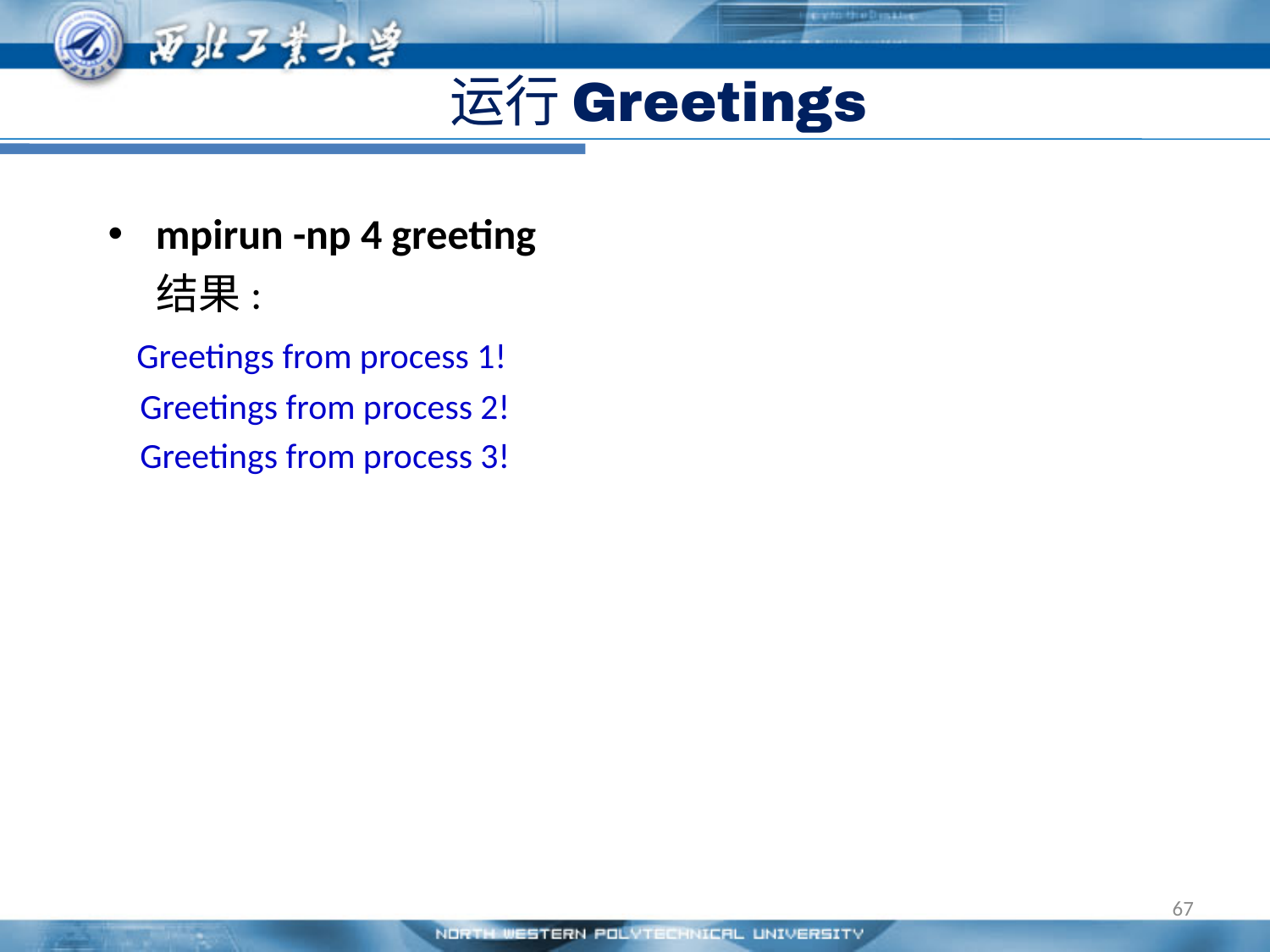

# 运行Greetings
mpirun -np 4 greeting
    结果:
   Greetings from process 1!
    Greetings from process 2!
    Greetings from process 3!

67